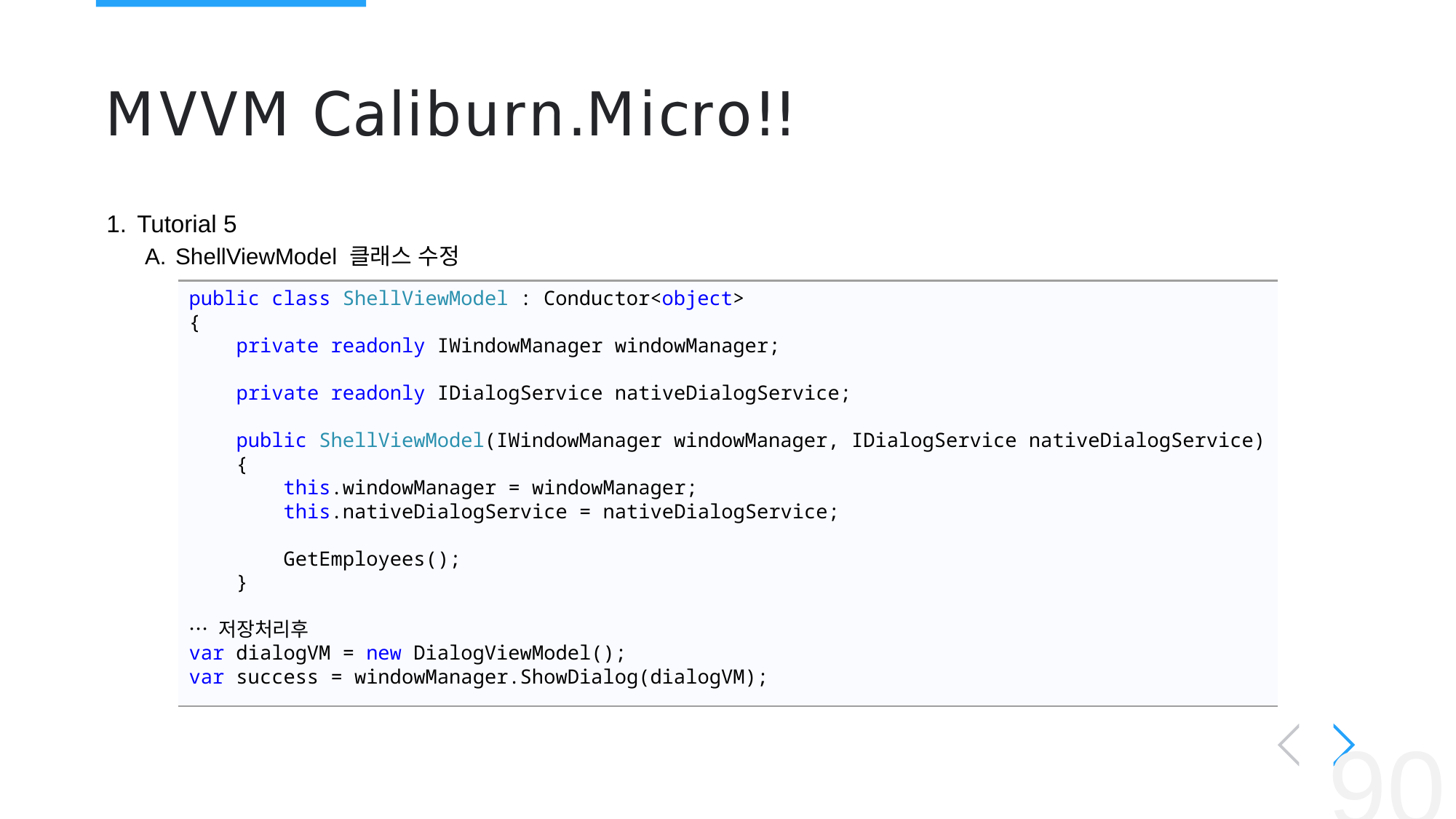

# MVVM Caliburn.Micro!!
Tutorial 5
ShellViewModel 클래스 수정
public class ShellViewModel : Conductor<object>
{
    private readonly IWindowManager windowManager;

    private readonly IDialogService nativeDialogService;

    public ShellViewModel(IWindowManager windowManager, IDialogService nativeDialogService)
    {
        this.windowManager = windowManager;
        this.nativeDialogService = nativeDialogService;

        GetEmployees();
    }

… 저장처리후
var dialogVM = new DialogViewModel();
var success = windowManager.ShowDialog(dialogVM);
90